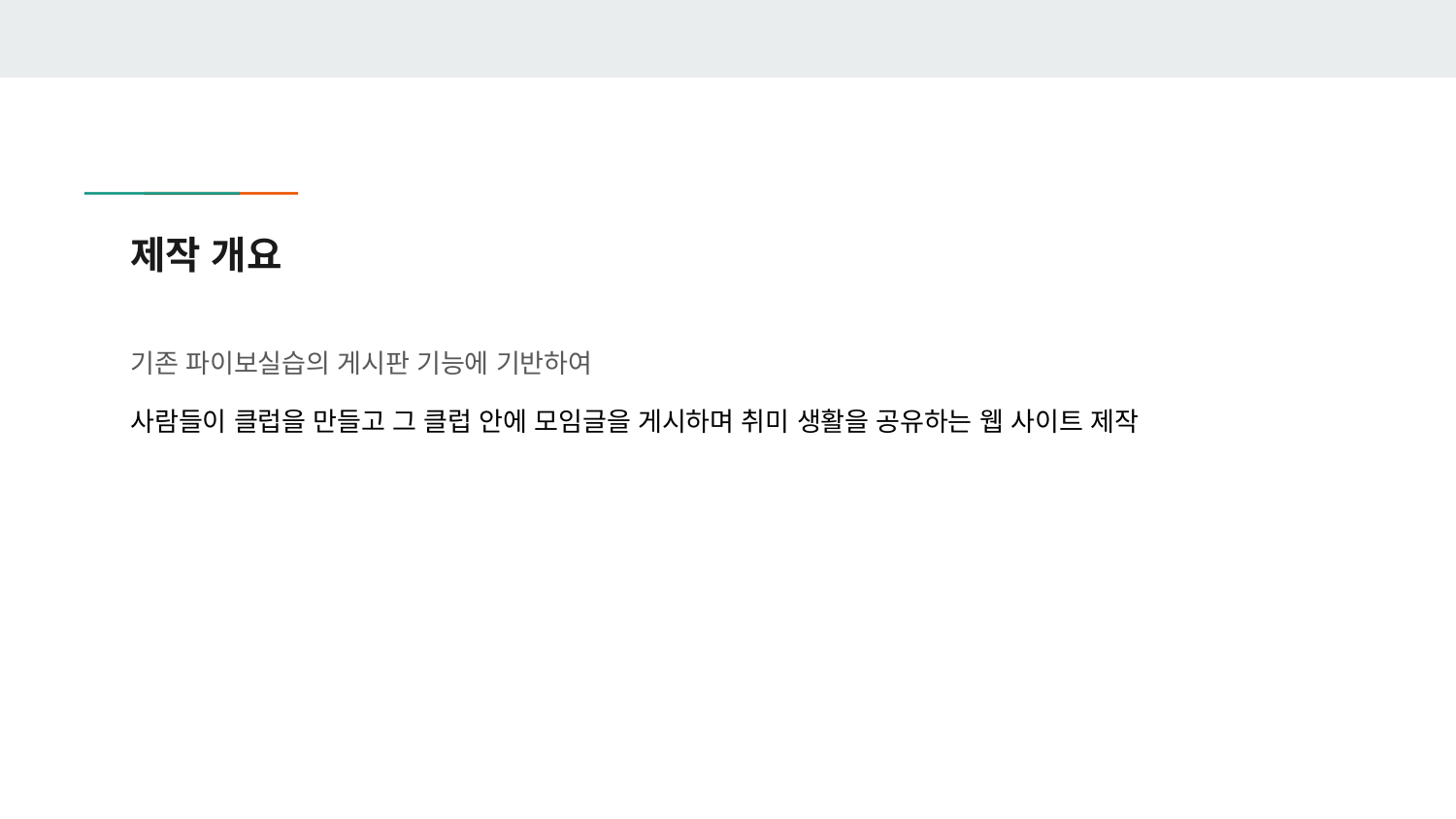

# 제작 개요
기존 파이보실습의 게시판 기능에 기반하여
사람들이 클럽을 만들고 그 클럽 안에 모임글을 게시하며 취미 생활을 공유하는 웹 사이트 제작